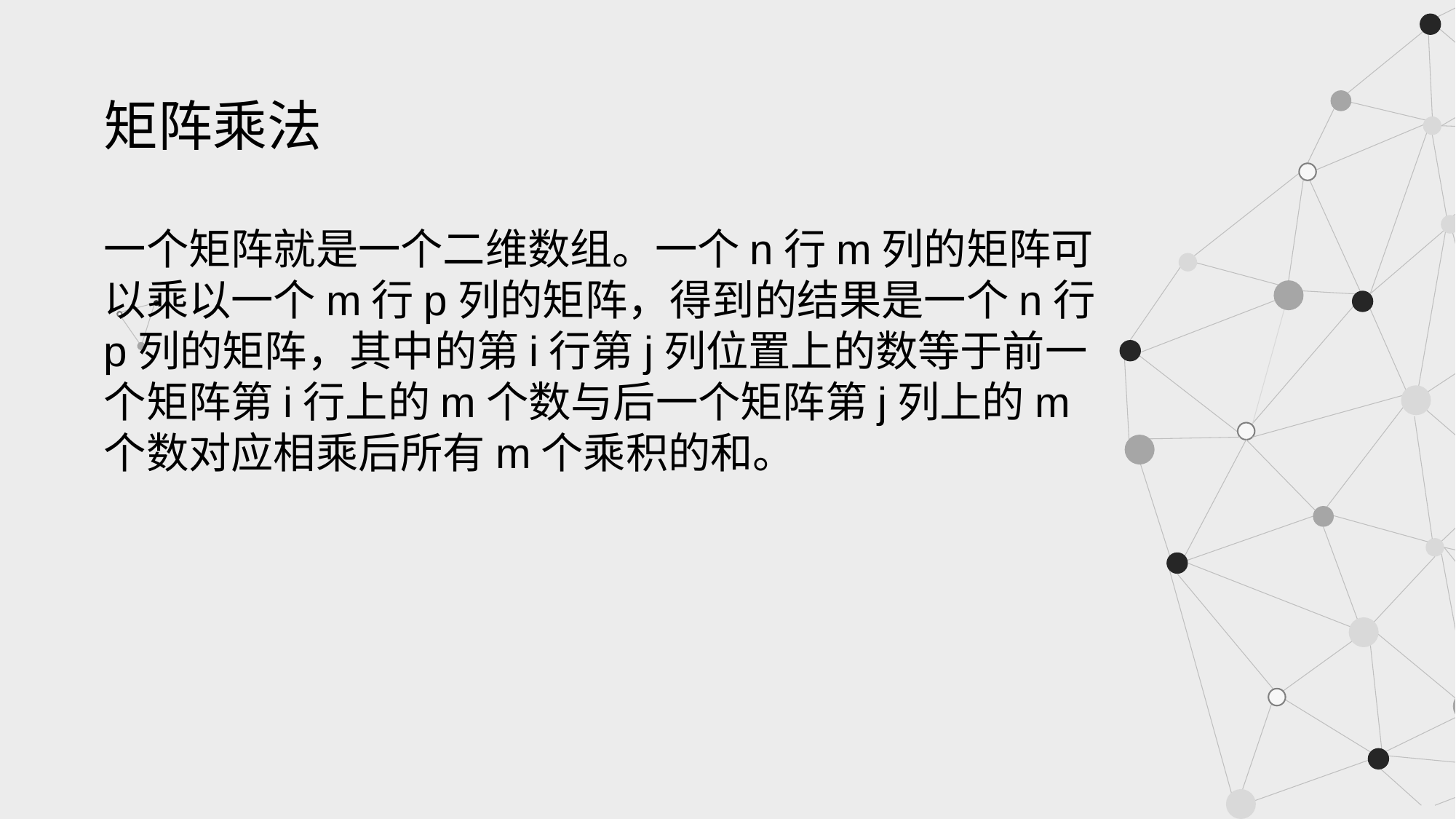

矩阵乘法

一个矩阵就是一个二维数组。一个n行m列的矩阵可以乘以一个m行p列的矩阵，得到的结果是一个n行p列的矩阵，其中的第i行第j列位置上的数等于前一个矩阵第i行上的m个数与后一个矩阵第j列上的m个数对应相乘后所有m个乘积的和。